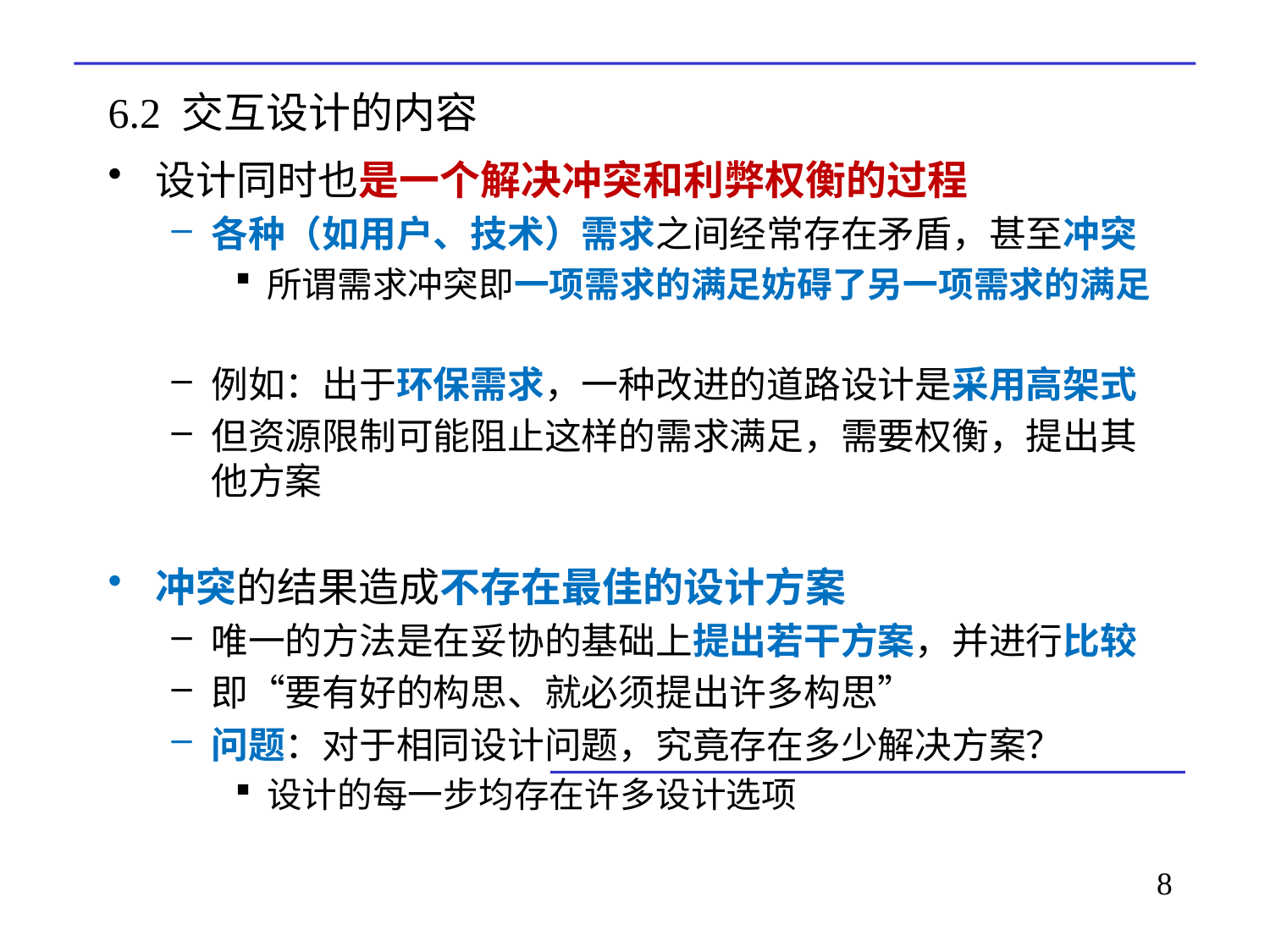

# 6.2 交互设计的内容
设计同时也是一个解决冲突和利弊权衡的过程
各种（如用户、技术）需求之间经常存在矛盾，甚至冲突
所谓需求冲突即一项需求的满足妨碍了另一项需求的满足

例如：出于环保需求，一种改进的道路设计是采用高架式
但资源限制可能阻止这样的需求满足，需要权衡，提出其他方案

冲突的结果造成不存在最佳的设计方案
唯一的方法是在妥协的基础上提出若干方案，并进行比较
即“要有好的构思、就必须提出许多构思”
问题：对于相同设计问题，究竟存在多少解决方案？
设计的每一步均存在许多设计选项
8